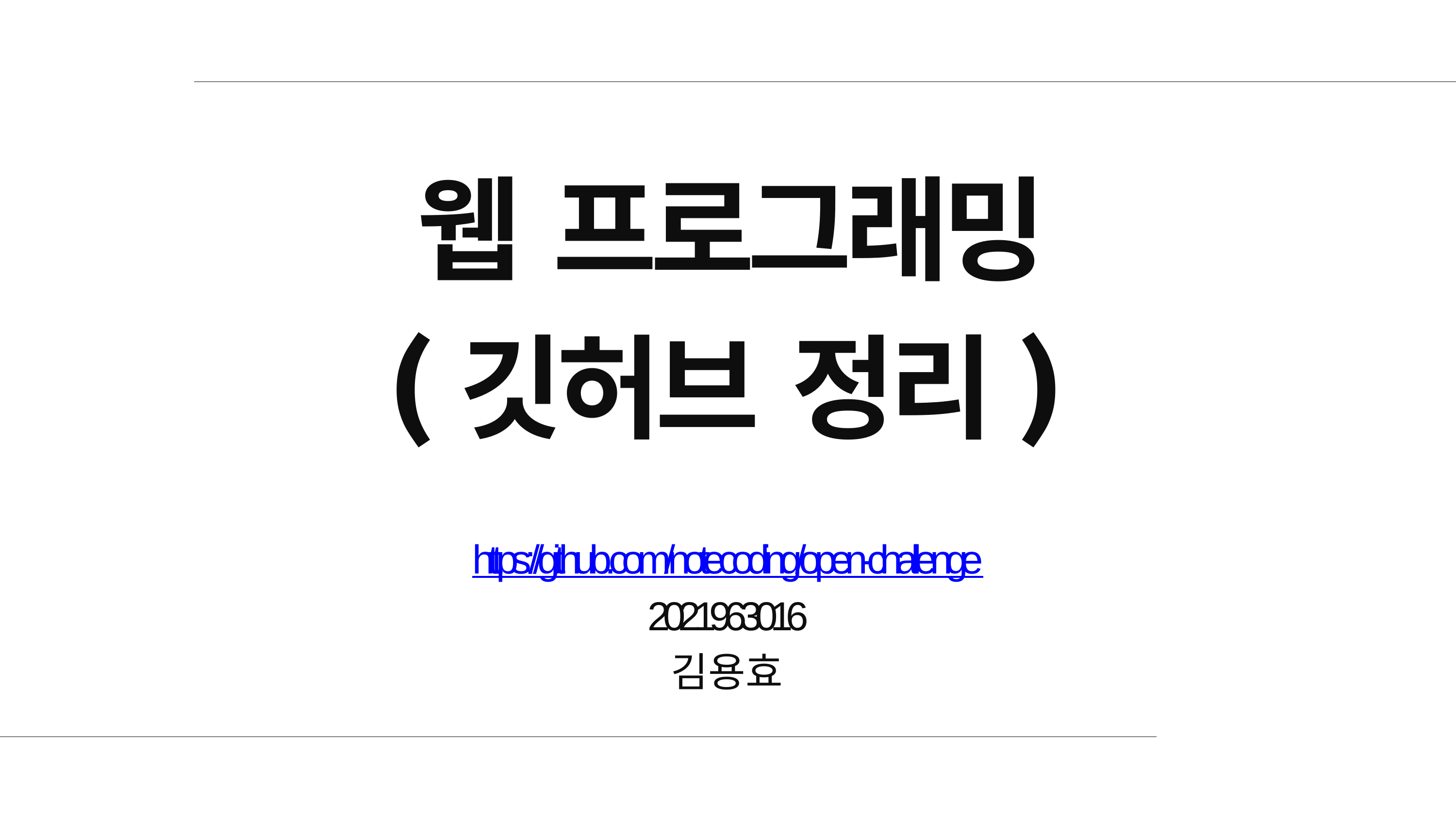

웹 프로그래밍
  (깃허브 정리)
https://github.com/notecoding/open-challenge
2021963016
김용효